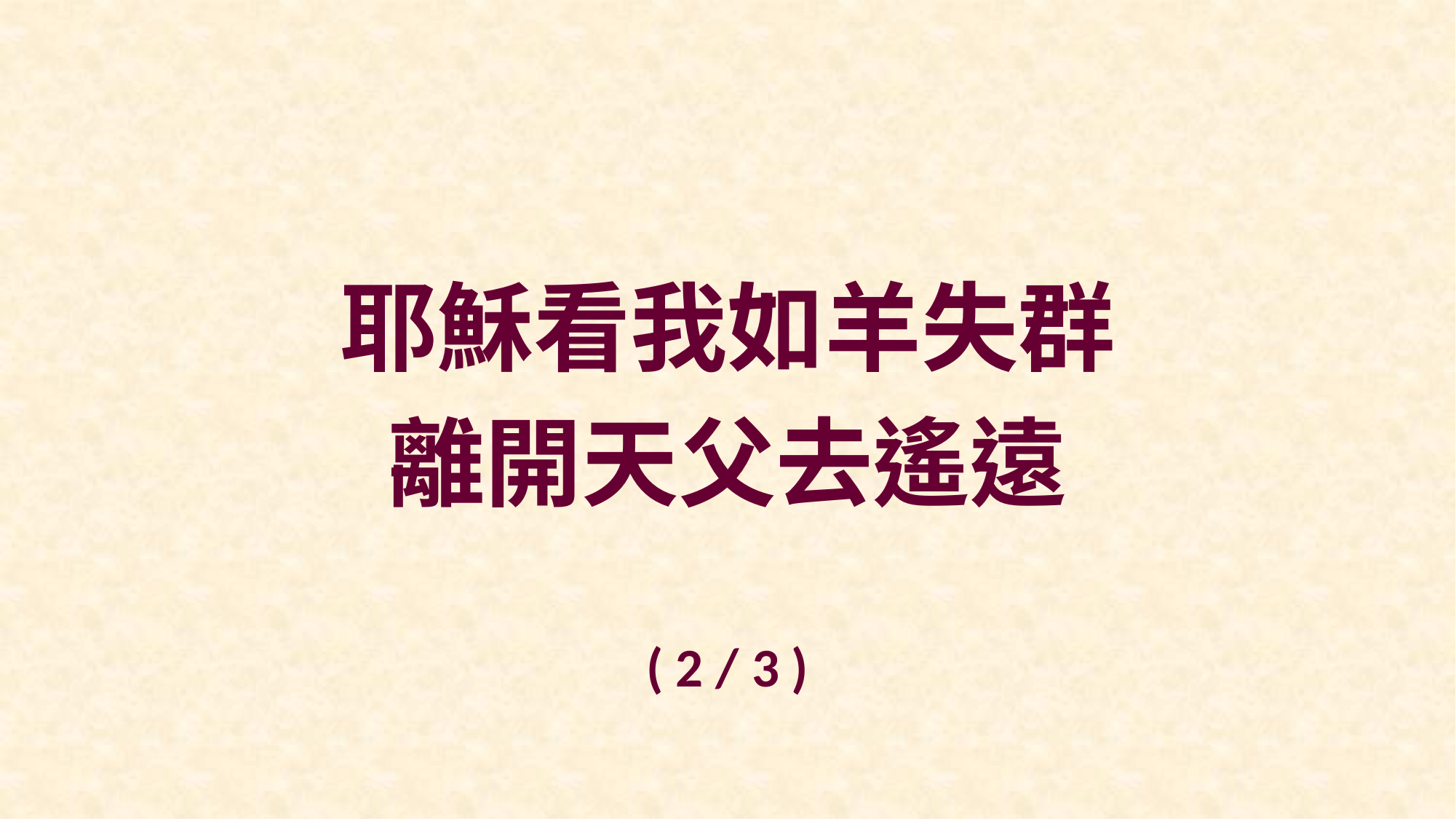

耶穌看我如羊失群
離開天父去遙遠
( 2 / 3 )